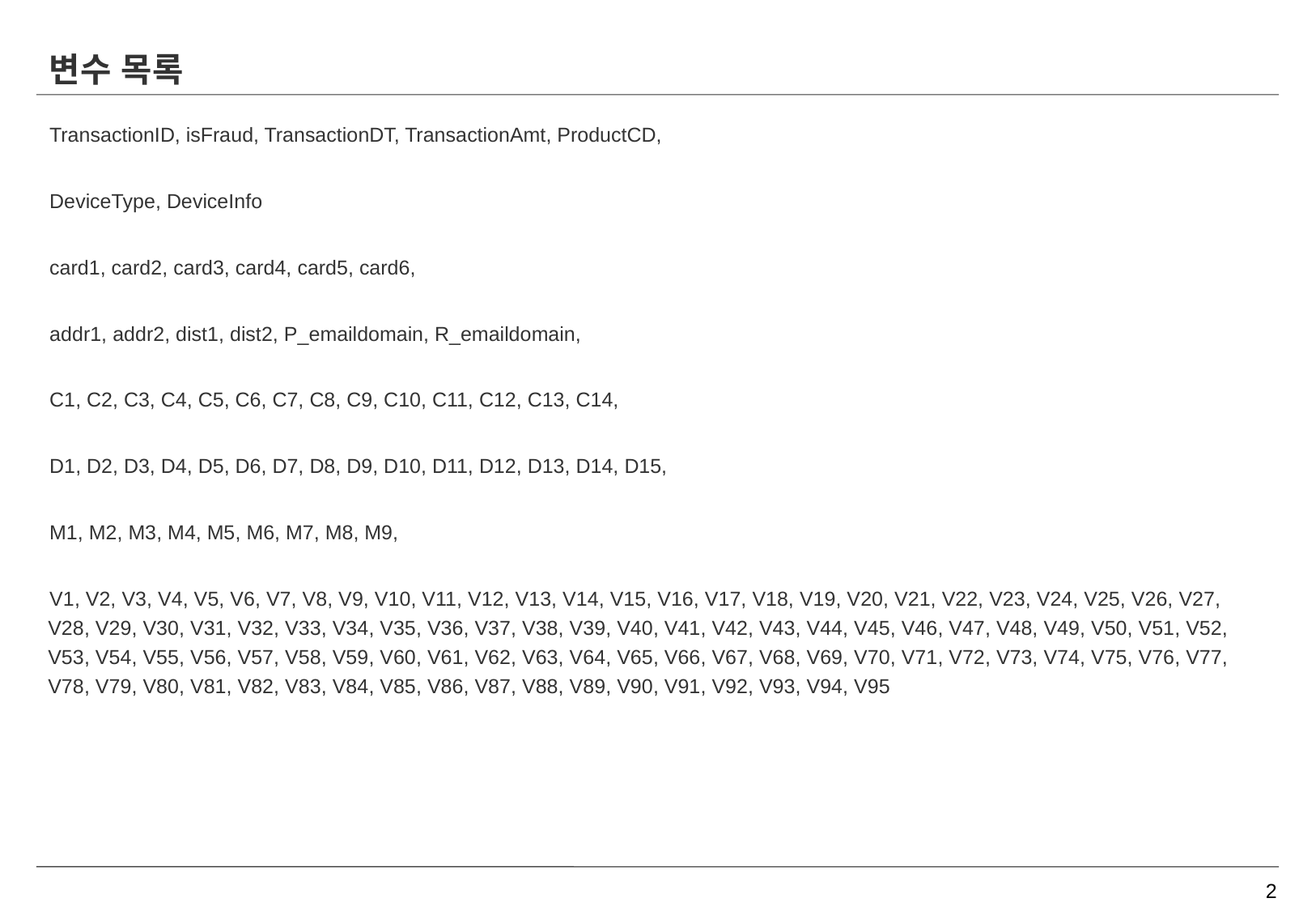

# 변수 목록
TransactionID, isFraud, TransactionDT, TransactionAmt, ProductCD,

DeviceType, DeviceInfo

card1, card2, card3, card4, card5, card6,

addr1, addr2, dist1, dist2, P_emaildomain, R_emaildomain,

C1, C2, C3, C4, C5, C6, C7, C8, C9, C10, C11, C12, C13, C14,

D1, D2, D3, D4, D5, D6, D7, D8, D9, D10, D11, D12, D13, D14, D15,

M1, M2, M3, M4, M5, M6, M7, M8, M9,

V1, V2, V3, V4, V5, V6, V7, V8, V9, V10, V11, V12, V13, V14, V15, V16, V17, V18, V19, V20, V21, V22, V23, V24, V25, V26, V27, V28, V29, V30, V31, V32, V33, V34, V35, V36, V37, V38, V39, V40, V41, V42, V43, V44, V45, V46, V47, V48, V49, V50, V51, V52, V53, V54, V55, V56, V57, V58, V59, V60, V61, V62, V63, V64, V65, V66, V67, V68, V69, V70, V71, V72, V73, V74, V75, V76, V77, V78, V79, V80, V81, V82, V83, V84, V85, V86, V87, V88, V89, V90, V91, V92, V93, V94, V95